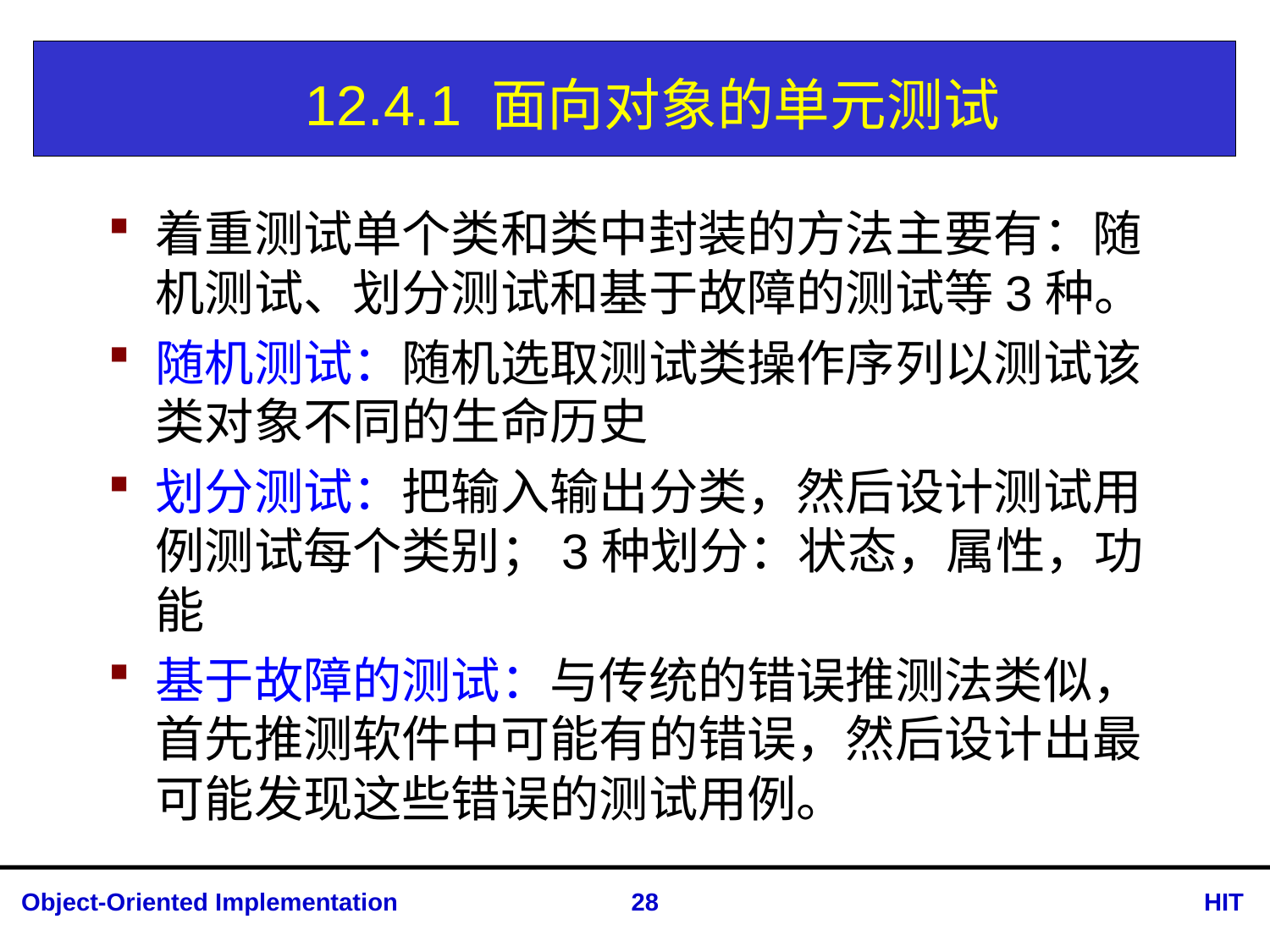

# 12.4.1 面向对象的单元测试
着重测试单个类和类中封装的方法主要有：随机测试、划分测试和基于故障的测试等3种。
随机测试：随机选取测试类操作序列以测试该类对象不同的生命历史
划分测试：把输入输出分类，然后设计测试用例测试每个类别；3种划分：状态，属性，功能
基于故障的测试：与传统的错误推测法类似，首先推测软件中可能有的错误，然后设计出最可能发现这些错误的测试用例。